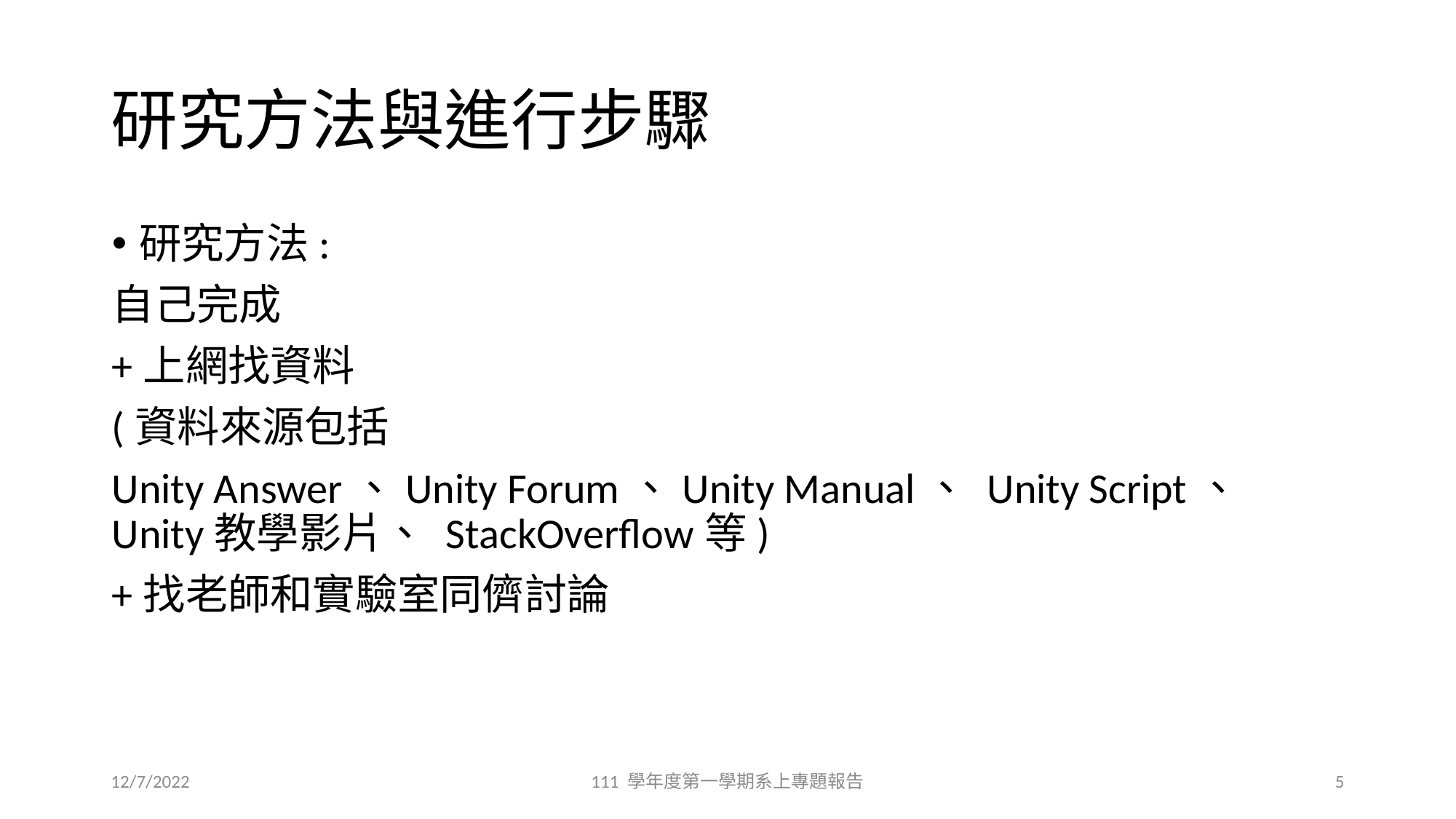

# 研究方法與進行步驟
研究方法:
自己完成
+上網找資料
(資料來源包括
Unity Answer、Unity Forum、Unity Manual、 Unity Script、 Unity教學影片、 StackOverflow等)
+找老師和實驗室同儕討論
12/7/2022
111 學年度第一學期系上專題報告
5